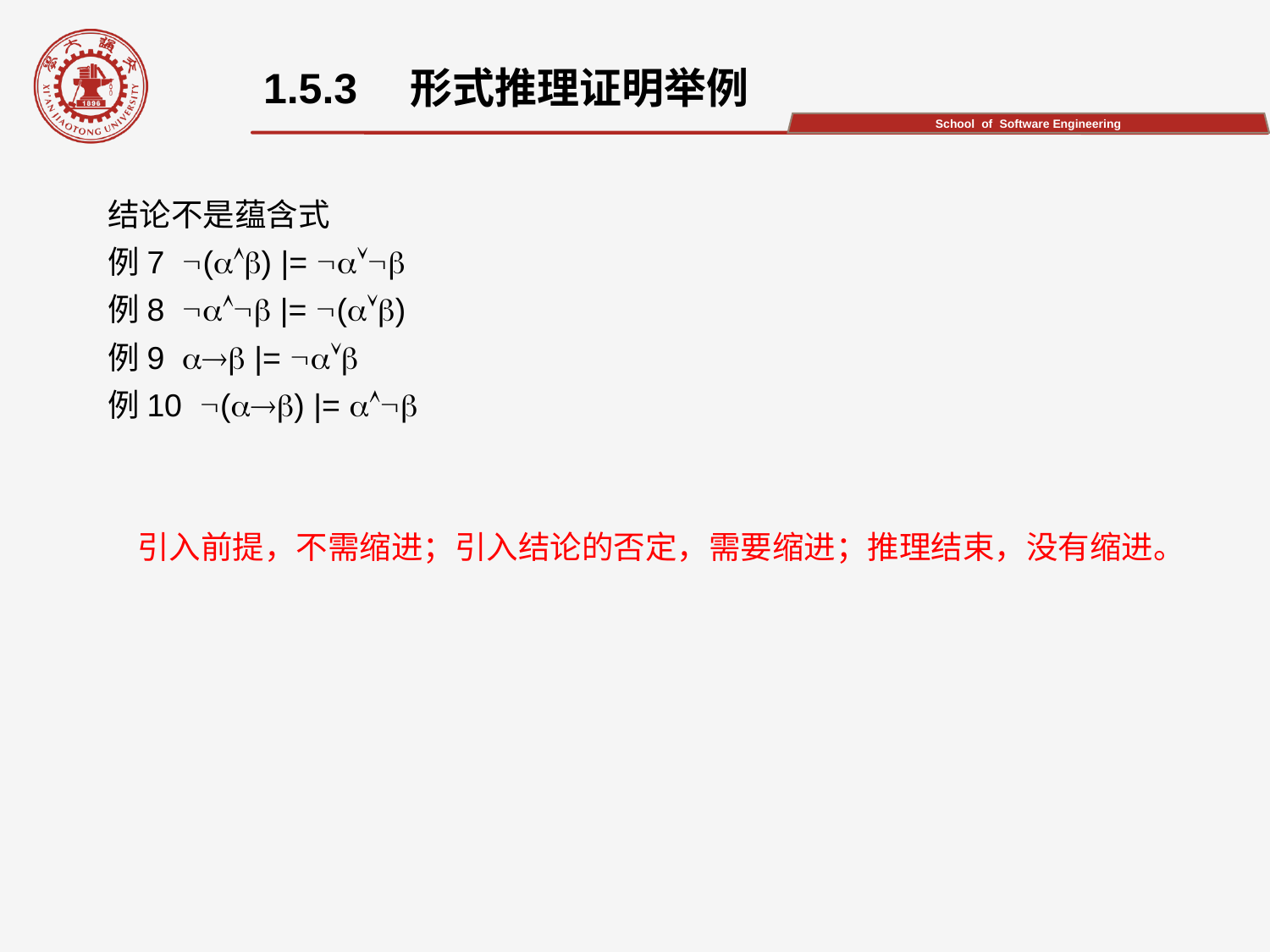

1.5.3　形式推理证明举例
结论不是蕴含式
例7  ¬(α∧β) |= ¬α∨¬β
例8  ¬α∧¬β |= ¬(α∨β)
例9  α→β |= ¬α∨β
例10  ¬(α→β) |= α∧¬β

引入前提，不需缩进；引入结论的否定，需要缩进；推理结束，没有缩进。